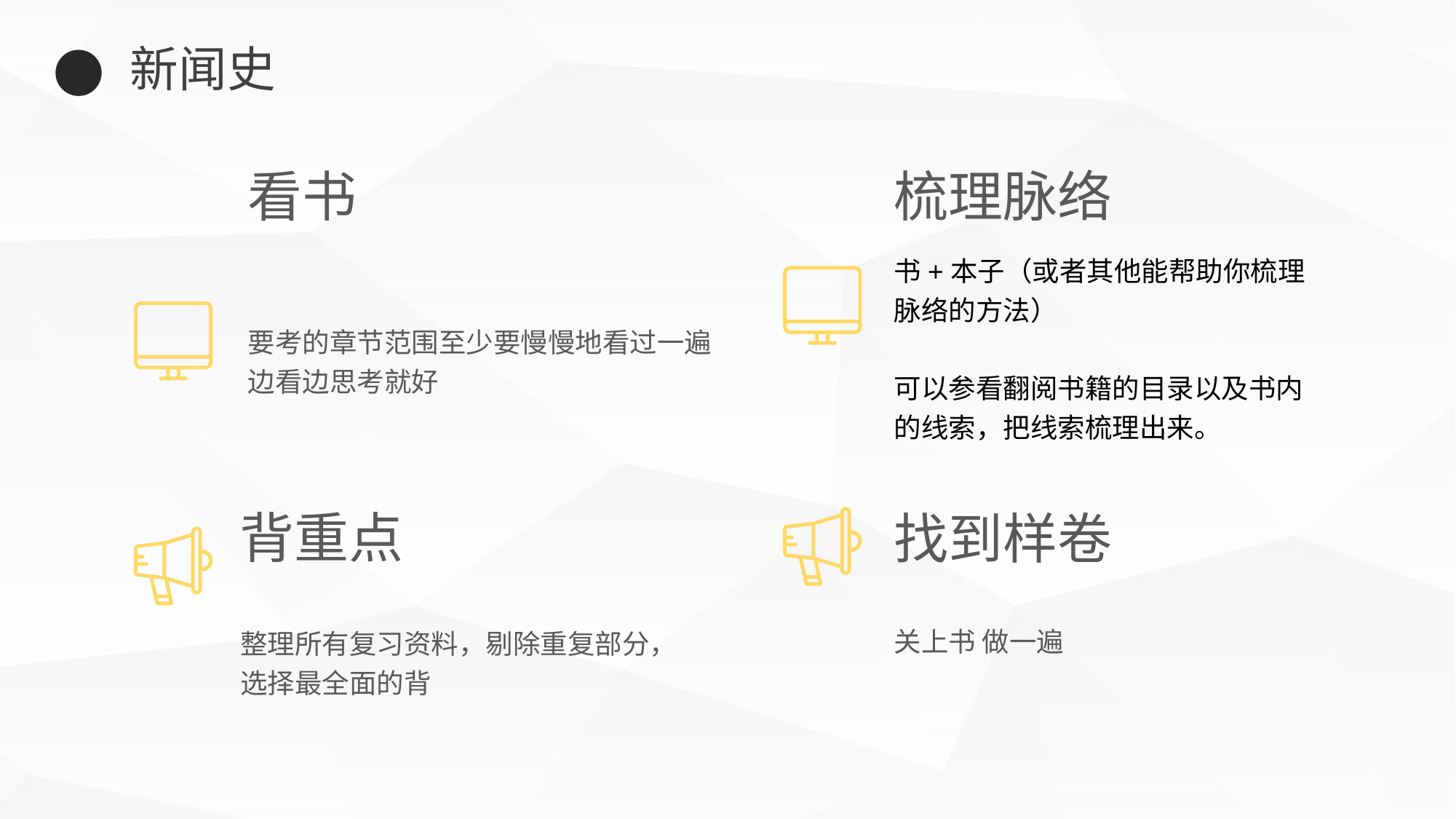

新闻史

看书
梳理脉络
书+本子（或者其他能帮助你梳理脉络的方法）

可以参看翻阅书籍的目录以及书内的线索，把线索梳理出来。

要考的章节范围至少要慢慢地看过一遍
边看边思考就好
背重点
找到样卷

关上书 做一遍
整理所有复习资料，剔除重复部分，选择最全面的背